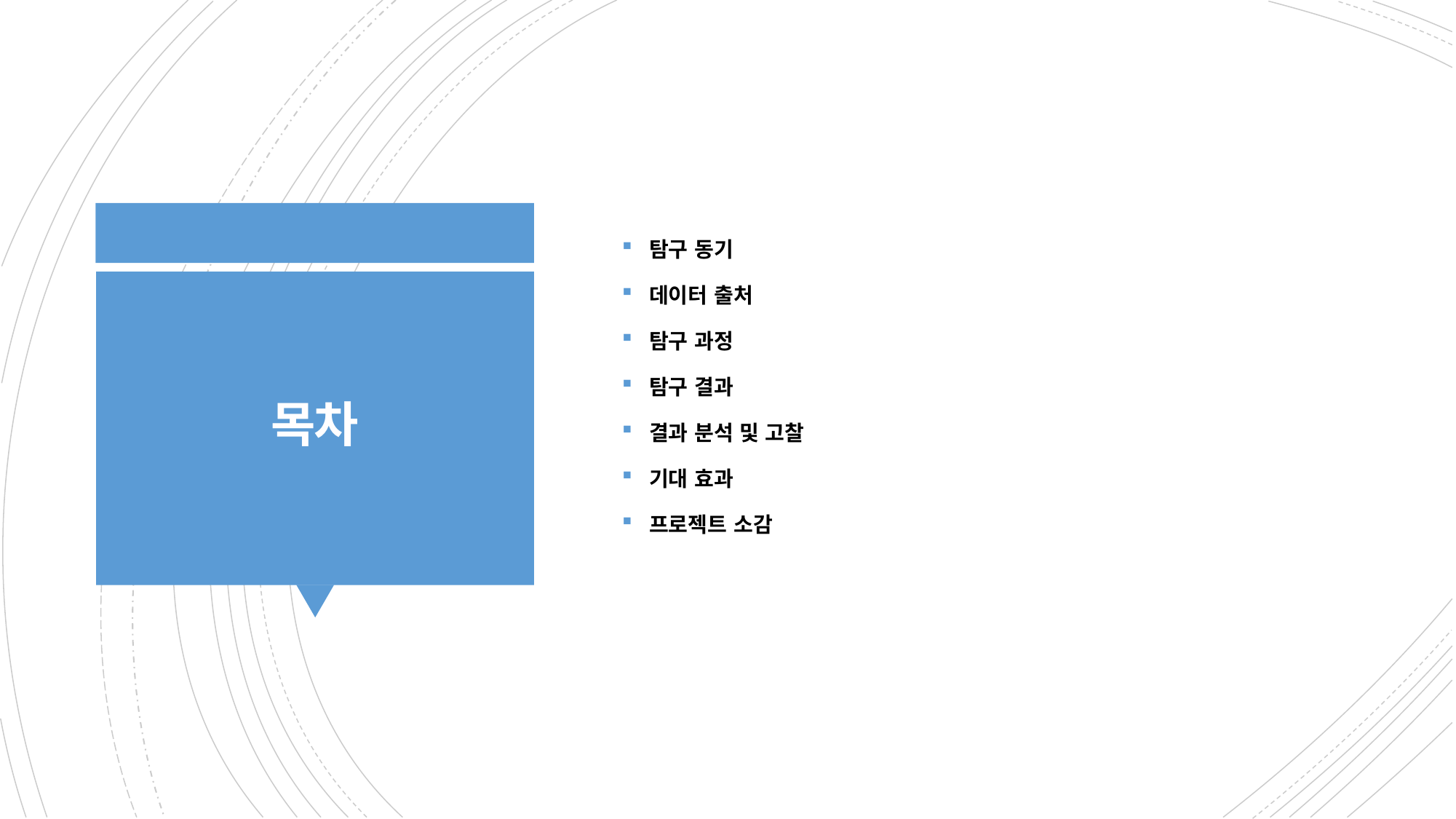

탐구 동기
데이터 출처
탐구 과정
탐구 결과
결과 분석 및 고찰
기대 효과
프로젝트 소감

# 목차